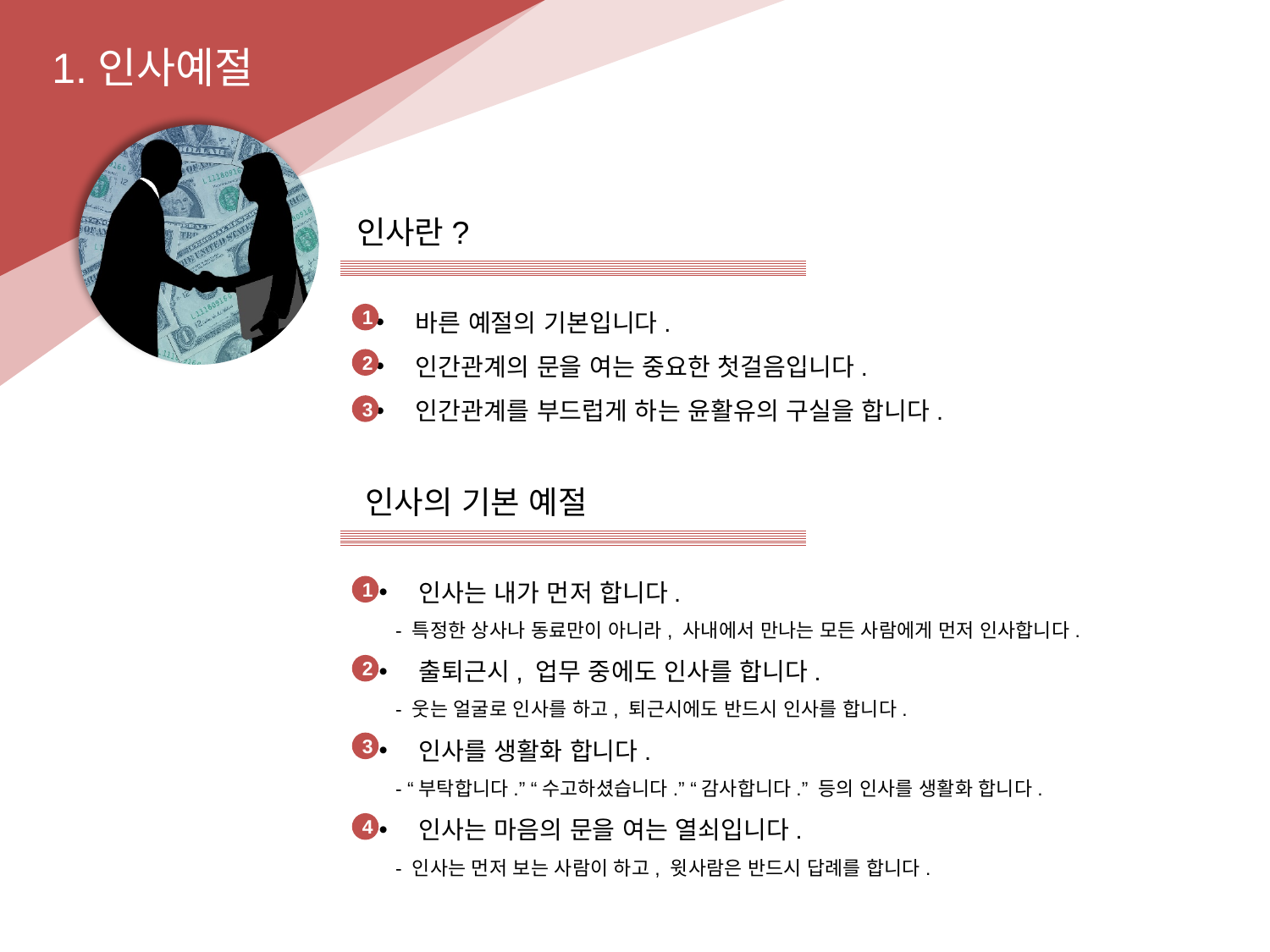

1.인사예절

인사란?

바른 예절의 기본입니다.
인간관계의 문을 여는 중요한 첫걸음입니다.
인간관계를 부드럽게 하는 윤활유의 구실을 합니다.
1
2
3
인사의 기본 예절

인사는 내가 먼저 합니다.
   - 특정한 상사나 동료만이 아니라, 사내에서 만나는 모든 사람에게 먼저 인사합니다.
출퇴근시, 업무 중에도 인사를 합니다.
   - 웃는 얼굴로 인사를 하고, 퇴근시에도 반드시 인사를 합니다.
인사를 생활화 합니다.
   - “부탁합니다.” “수고하셨습니다.” “감사합니다.” 등의 인사를 생활화 합니다.
인사는 마음의 문을 여는 열쇠입니다.
   - 인사는 먼저 보는 사람이 하고, 윗사람은 반드시 답례를 합니다.
1
2
3
4